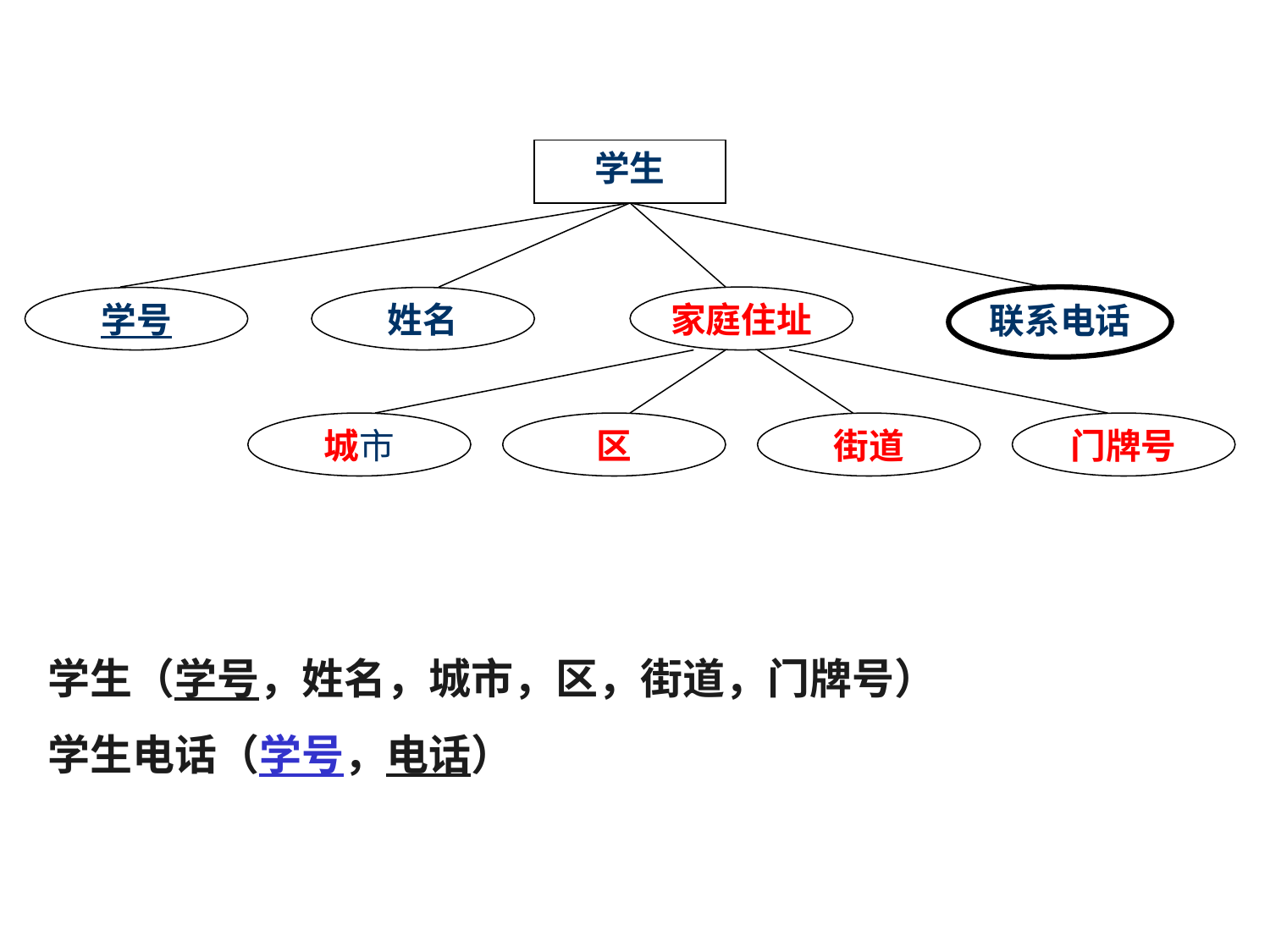

学生

家庭住址
联系电话
学号
姓名

城市
区
街道
门牌号
# 学生（学号，姓名，城市，区，街道，门牌号） 学生电话（学号，电话）